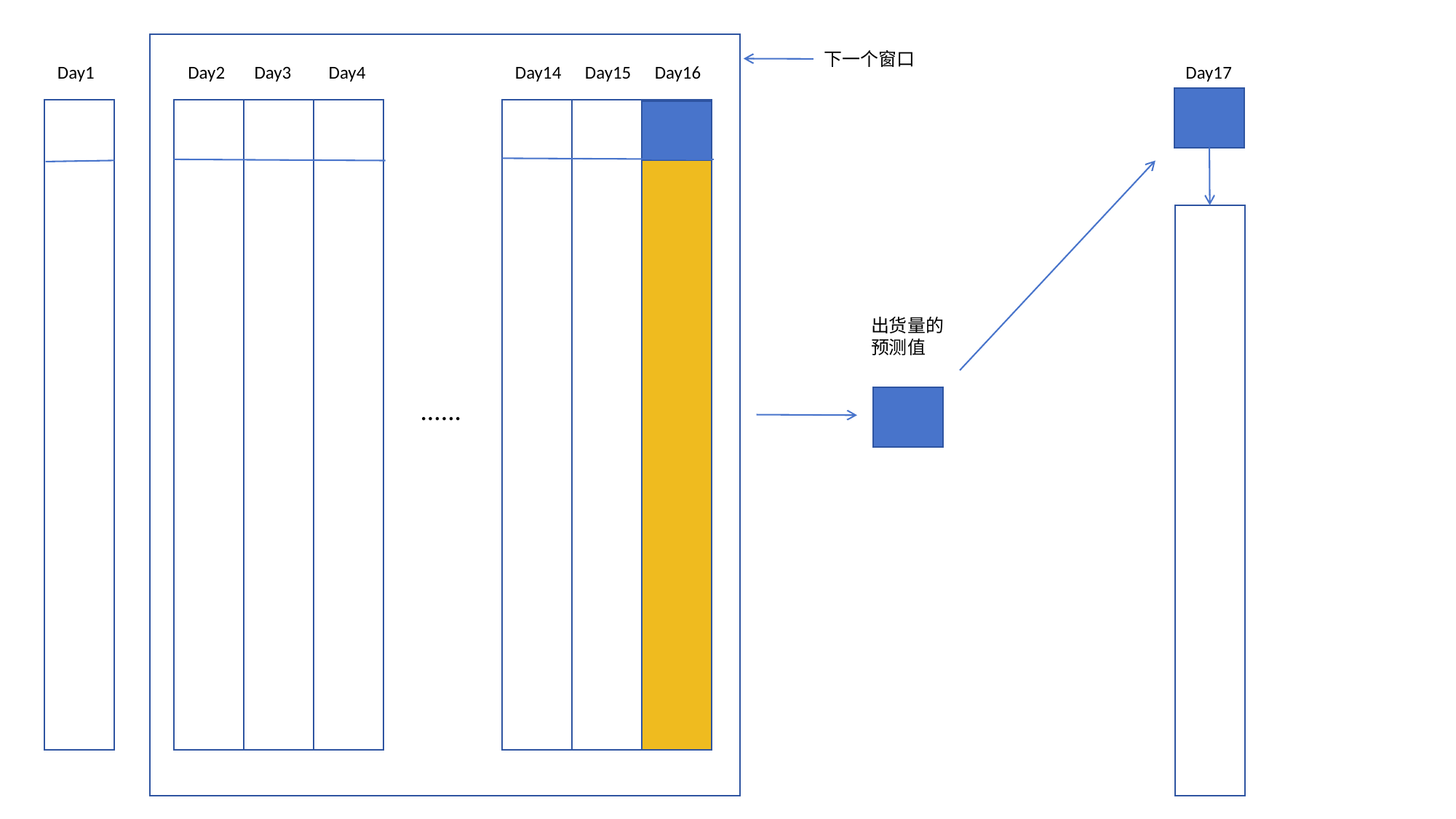

下一个窗口
Day1
Day2
Day3
Day4
Day14
Day15
Day16
Day17

出货量的预测值
......